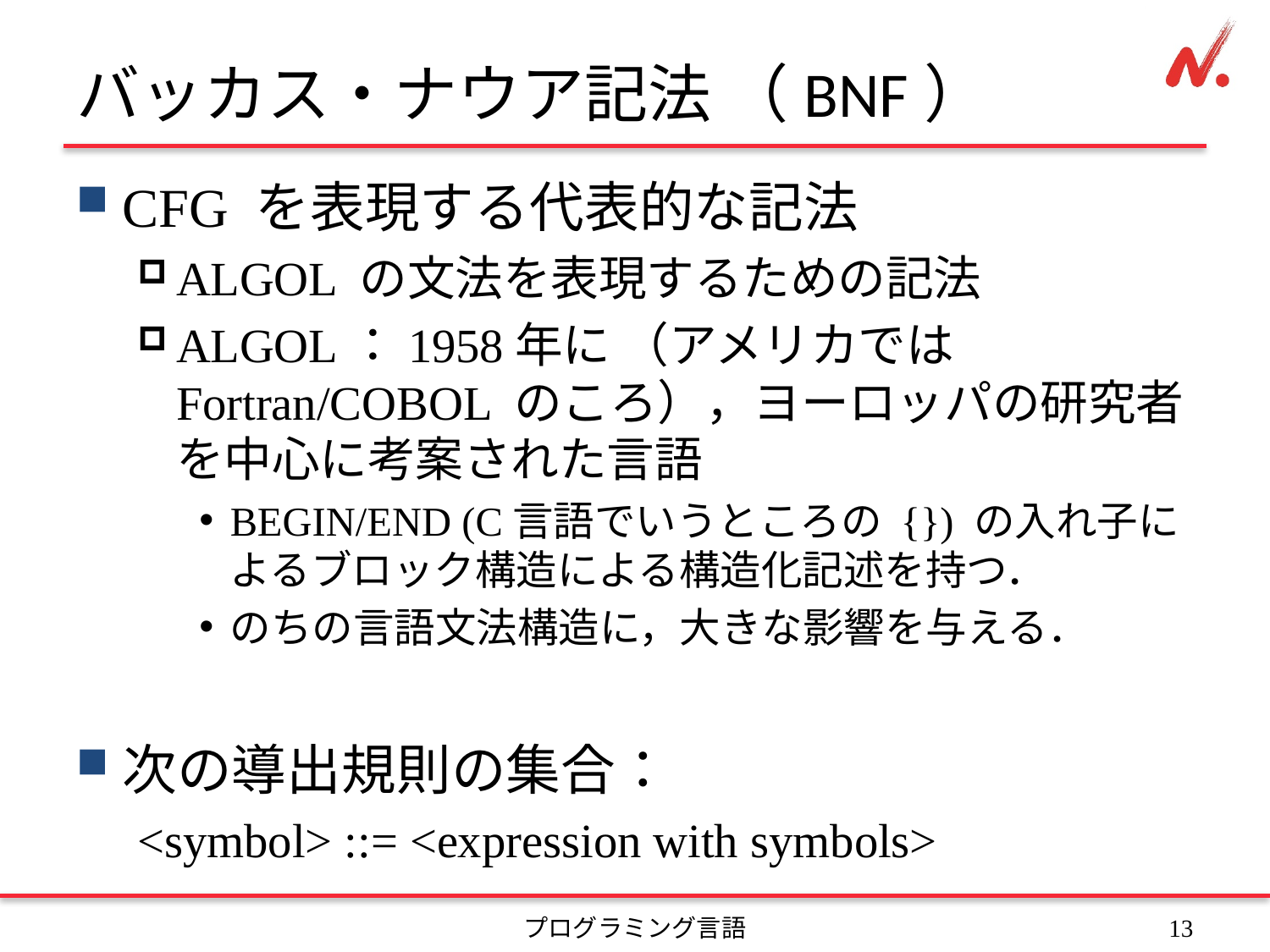

# バッカス・ナウア記法 （BNF）
CFG を表現する代表的な記法
ALGOL の文法を表現するための記法
ALGOL：1958年に （アメリカでは Fortran/COBOL のころ），ヨーロッパの研究者を中心に考案された言語
BEGIN/END (C言語でいうところの {}) の入れ子によるブロック構造による構造化記述を持つ．
のちの言語文法構造に，大きな影響を与える．

次の導出規則の集合：
	<symbol> ::= <expression with symbols>
プログラミング言語
13